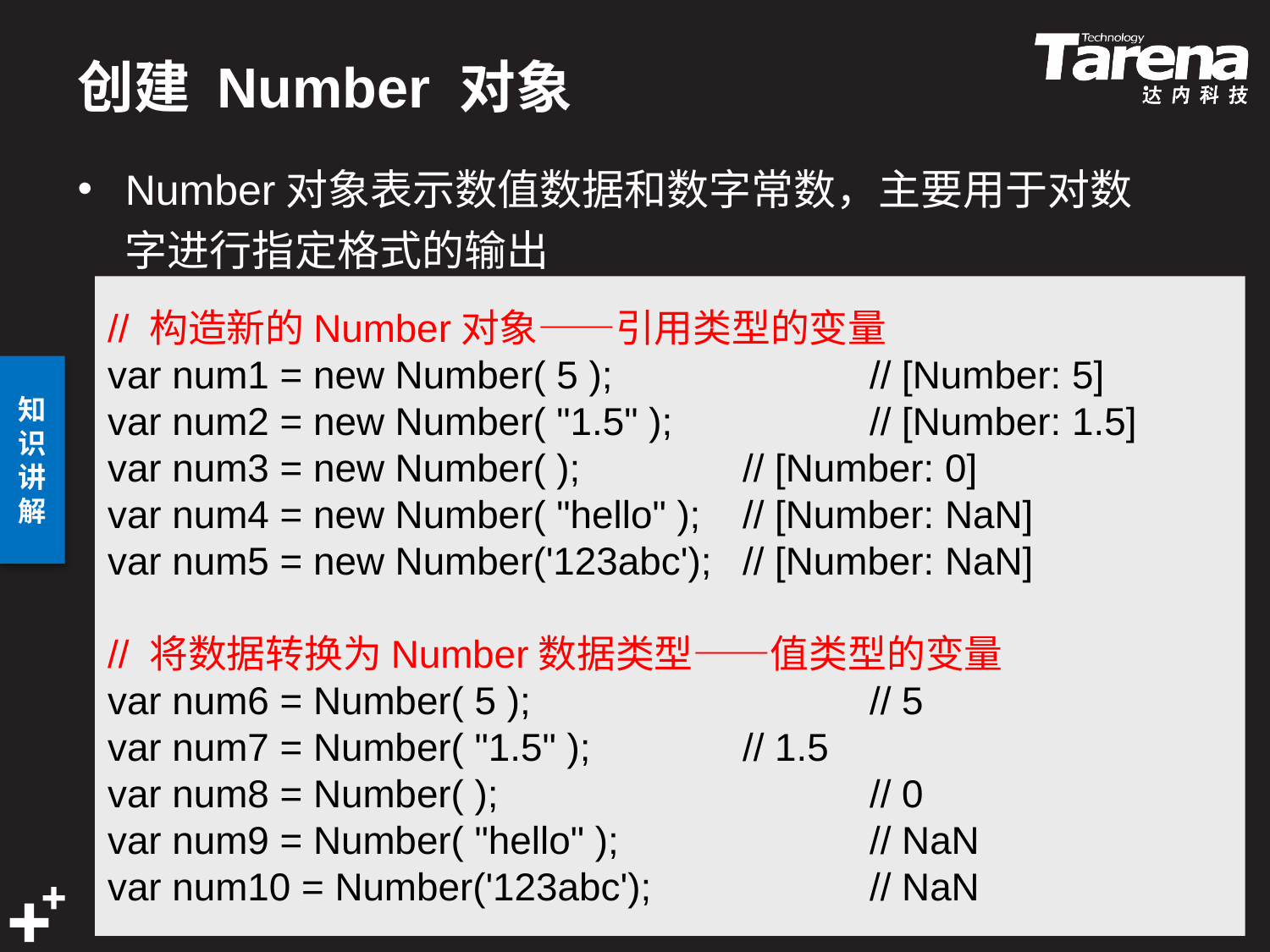

# 创建 Number 对象
Number对象表示数值数据和数字常数，主要用于对数字进行指定格式的输出
// 构造新的Number对象——引用类型的变量
var num1 = new Number( 5 ); 		// [Number: 5]
var num2 = new Number( "1.5" ); 		// [Number: 1.5]
var num3 = new Number( ); 		// [Number: 0]
var num4 = new Number( "hello" ); 	// [Number: NaN]
var num5 = new Number('123abc');	// [Number: NaN]

// 将数据转换为Number数据类型——值类型的变量
var num6 = Number( 5 ); 			// 5
var num7 = Number( "1.5" ); 		// 1.5
var num8 = Number( );	 		// 0
var num9 = Number( "hello" );		// NaN
var num10 = Number('123abc');		// NaN